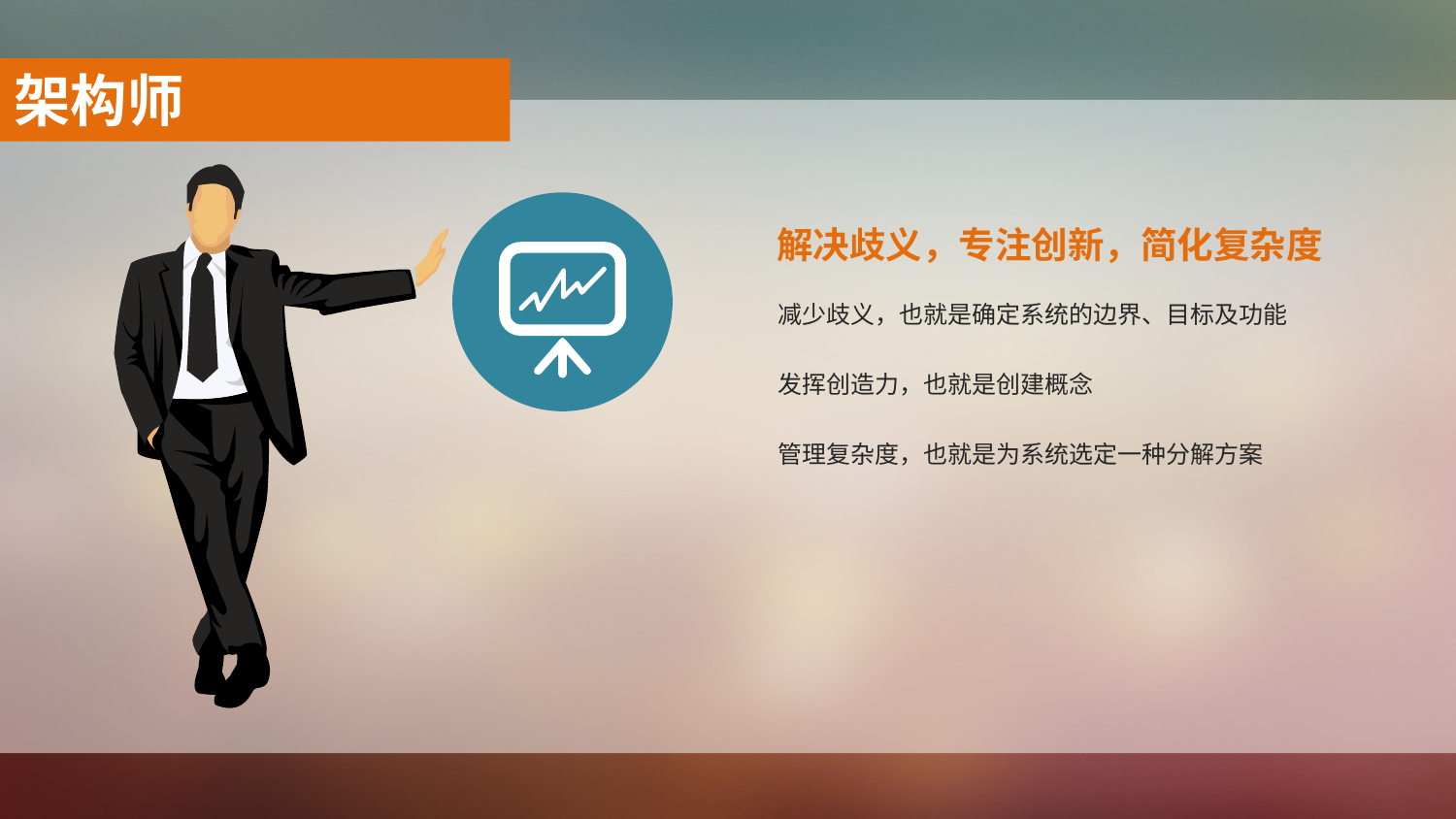

架构师

解决歧义，专注创新，简化复杂度
减少歧义，也就是确定系统的边界、目标及功能

发挥创造力，也就是创建概念

管理复杂度，也就是为系统选定一种分解方案